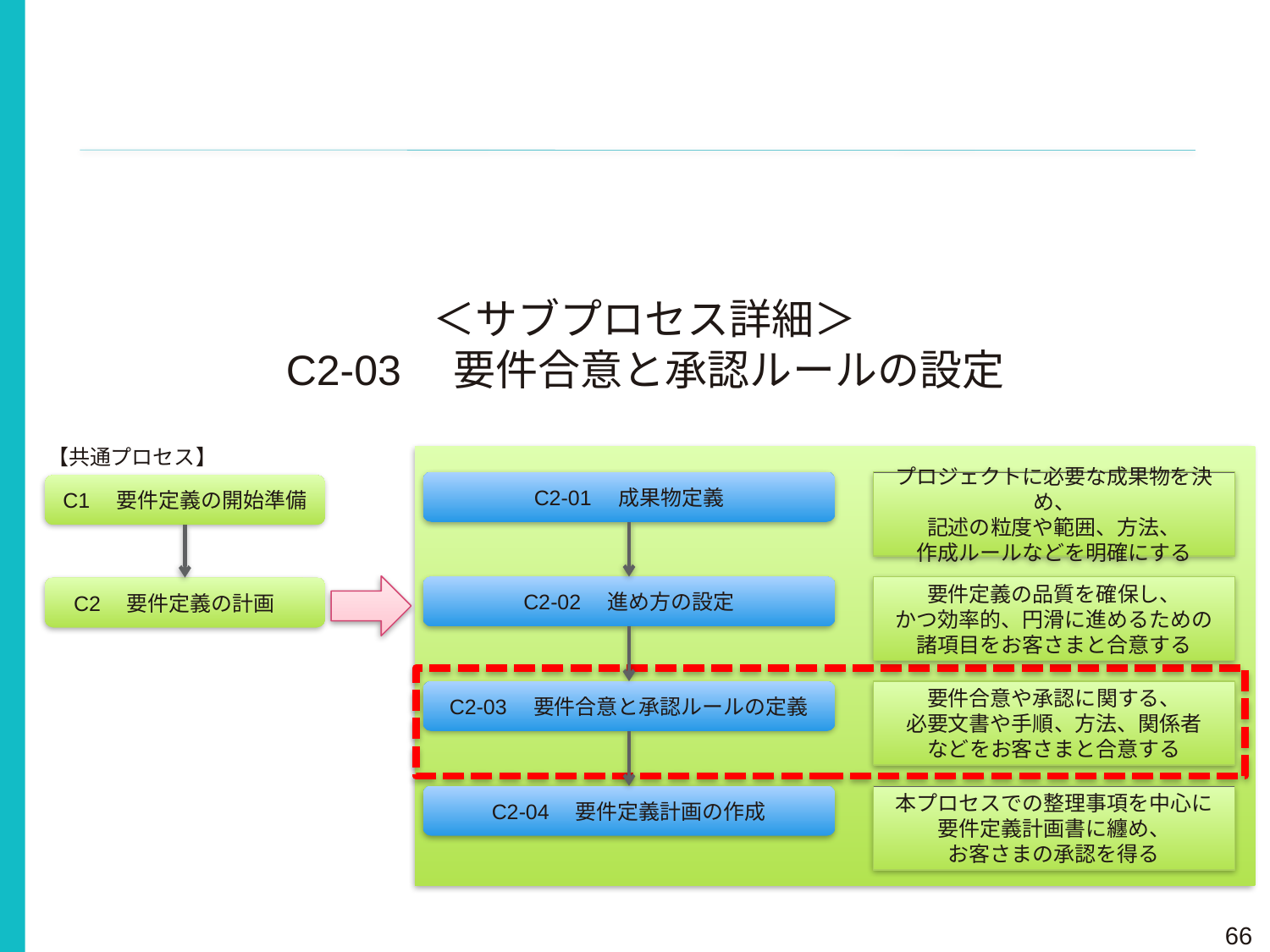

＜サブプロセス詳細＞
C2-03　要件合意と承認ルールの設定
【共通プロセス】

C2-01　成果物定義
プロジェクトに必要な成果物を決め、
記述の粒度や範囲、方法、
作成ルールなどを明確にする
C1　要件定義の開始準備

C2-02　進め方の設定
要件定義の品質を確保し、
かつ効率的、円滑に進めるための
諸項目をお客さまと合意する
C2　要件定義の計画

C2-03　要件合意と承認ルールの定義
要件合意や承認に関する、
必要文書や手順、方法、関係者
などをお客さまと合意する
C2-04　要件定義計画の作成
本プロセスでの整理事項を中心に
要件定義計画書に纏め、
お客さまの承認を得る
66